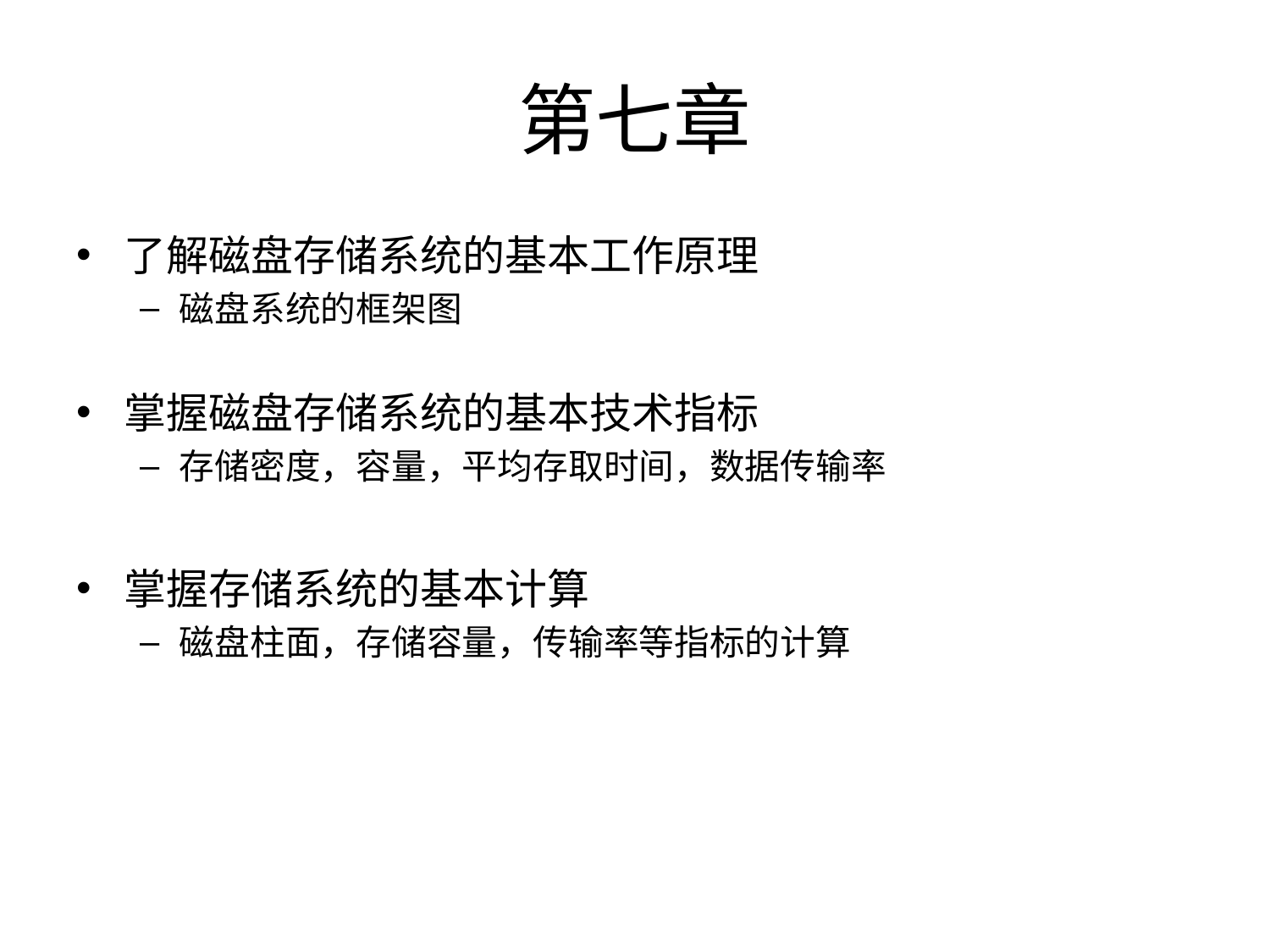

# 第七章
了解磁盘存储系统的基本工作原理
磁盘系统的框架图

掌握磁盘存储系统的基本技术指标
存储密度，容量，平均存取时间，数据传输率

掌握存储系统的基本计算
磁盘柱面，存储容量，传输率等指标的计算